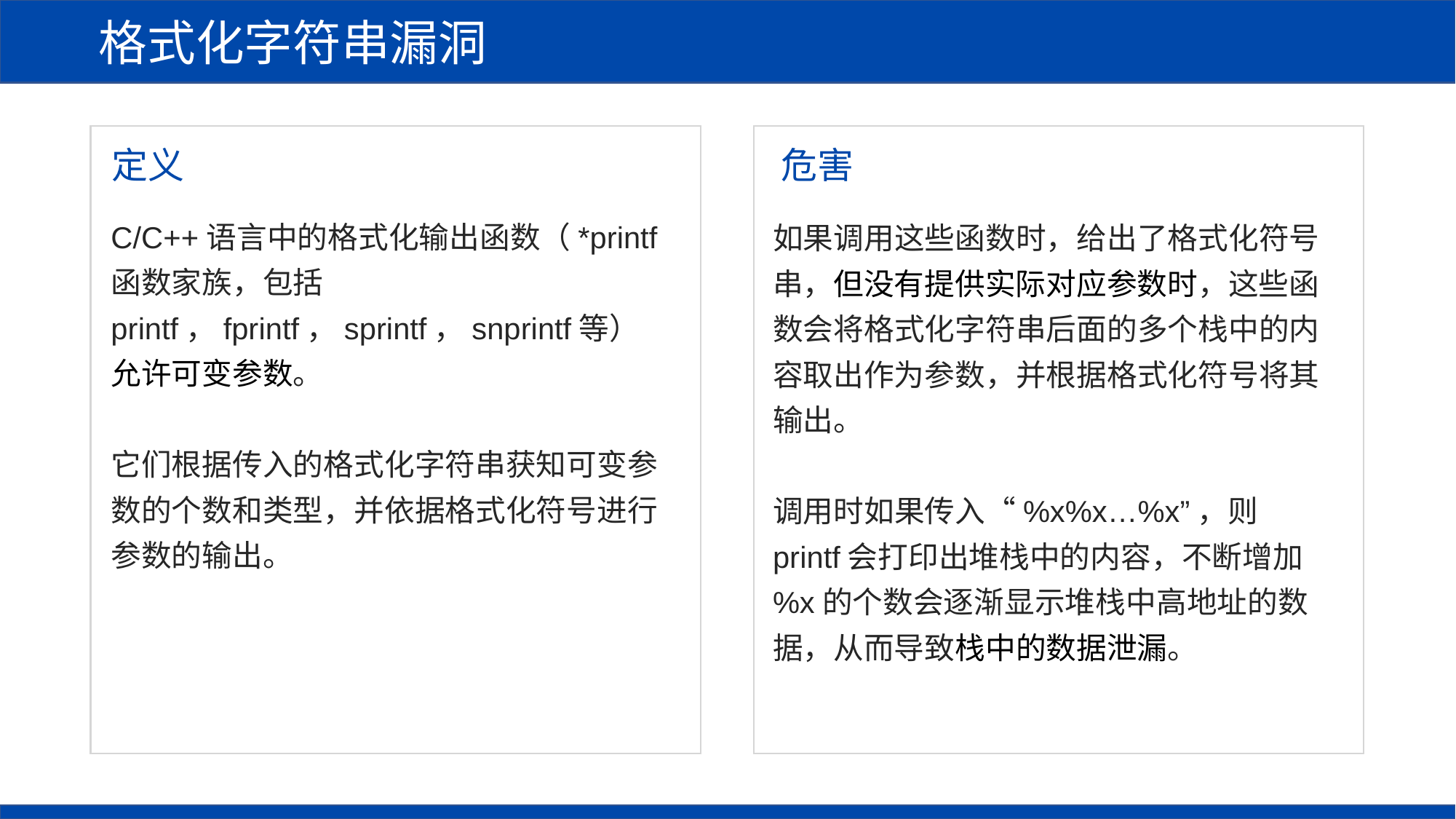

格式化字符串漏洞

定义
危害
C/C++语言中的格式化输出函数（*printf函数家族，包括printf，fprintf，sprintf，snprintf等）允许可变参数。

它们根据传入的格式化字符串获知可变参数的个数和类型，并依据格式化符号进行参数的输出。

如果调用这些函数时，给出了格式化符号串，但没有提供实际对应参数时，这些函数会将格式化字符串后面的多个栈中的内容取出作为参数，并根据格式化符号将其输出。

调用时如果传入“%x%x…%x”，则printf会打印出堆栈中的内容，不断增加%x的个数会逐渐显示堆栈中高地址的数据，从而导致栈中的数据泄漏。